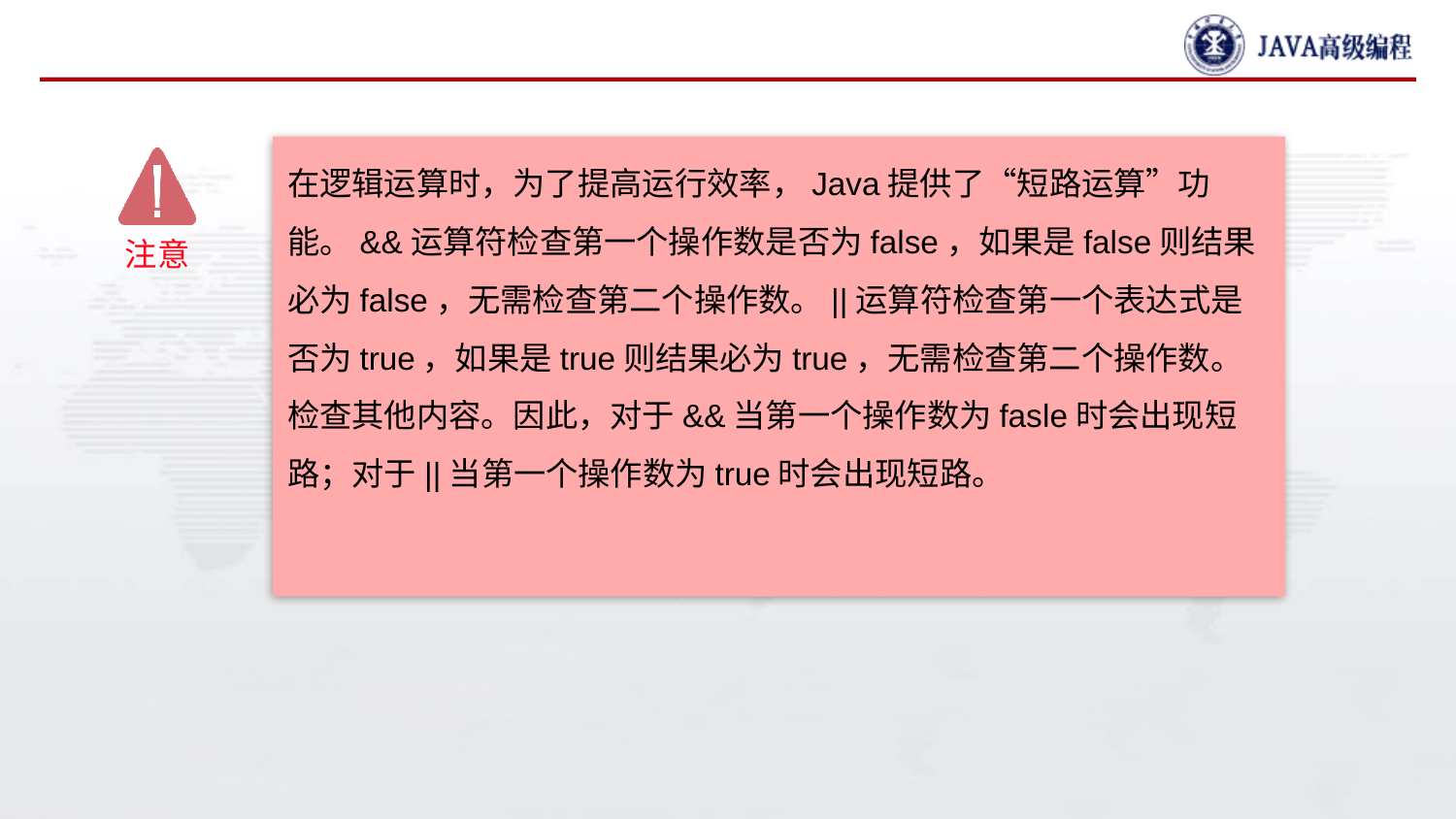

#
在逻辑运算时，为了提高运行效率，Java提供了“短路运算”功能。&&运算符检查第一个操作数是否为false，如果是false则结果必为false，无需检查第二个操作数。||运算符检查第一个表达式是否为true，如果是true则结果必为true，无需检查第二个操作数。检查其他内容。因此，对于&&当第一个操作数为fasle时会出现短路；对于||当第一个操作数为true时会出现短路。